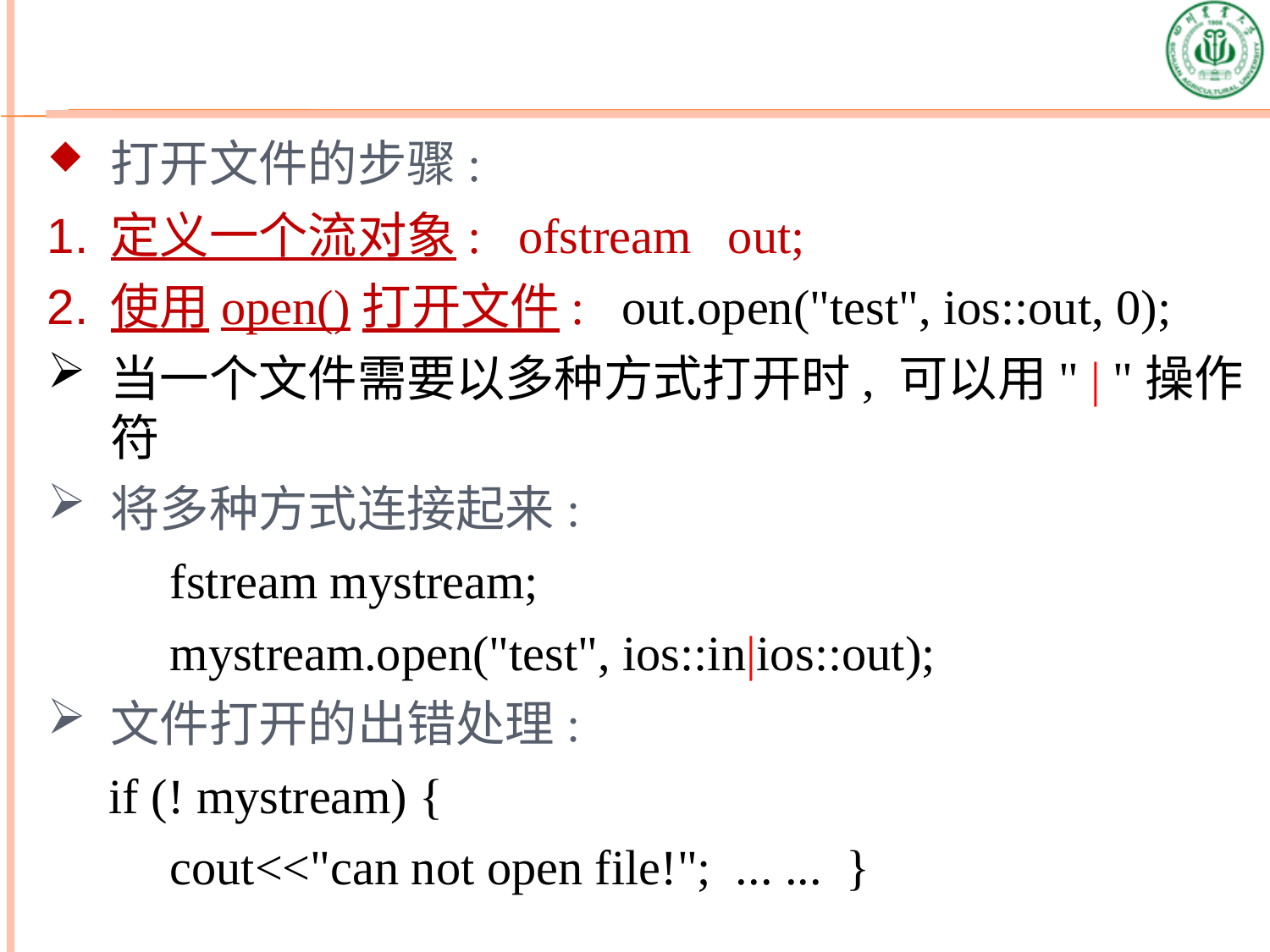

打开文件的步骤:
定义一个流对象:   ofstream   out;
使用open()打开文件:   out.open("test", ios::out, 0);
当一个文件需要以多种方式打开时, 可以用" | "操作符
将多种方式连接起来:
          fstream mystream;
          mystream.open("test", ios::in|ios::out);
文件打开的出错处理:
     if (! mystream) {
          cout<<"can not open file!";  ... ...  }